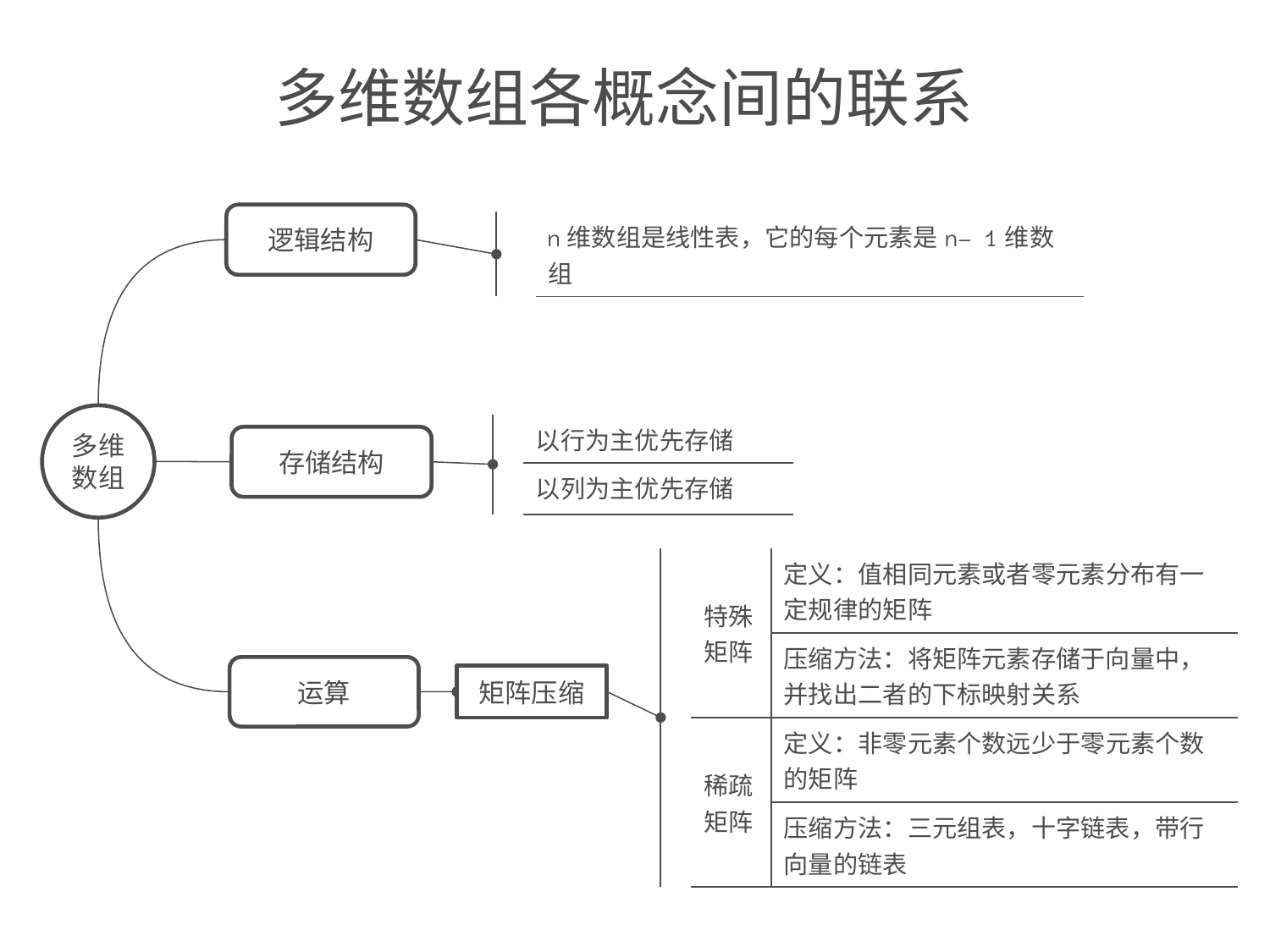

# 多维数组各概念间的联系
逻辑结构
|  | n维数组是线性表，它的每个元素是n- 1维数组 |
| --- | --- |
多维数组
|  | 以行为主优先存储 |
| --- | --- |
|  | 以列为主优先存储 |
存储结构
|  | 特殊矩阵 | 定义：值相同元素或者零元素分布有一定规律的矩阵 |
| --- | --- | --- |
|  |  | 压缩方法：将矩阵元素存储于向量中，并找出二者的下标映射关系 |
|  | 稀疏矩阵 | 定义：非零元素个数远少于零元素个数的矩阵 |
|  |  | 压缩方法：三元组表，十字链表，带行向量的链表 |
运算
矩阵压缩
113